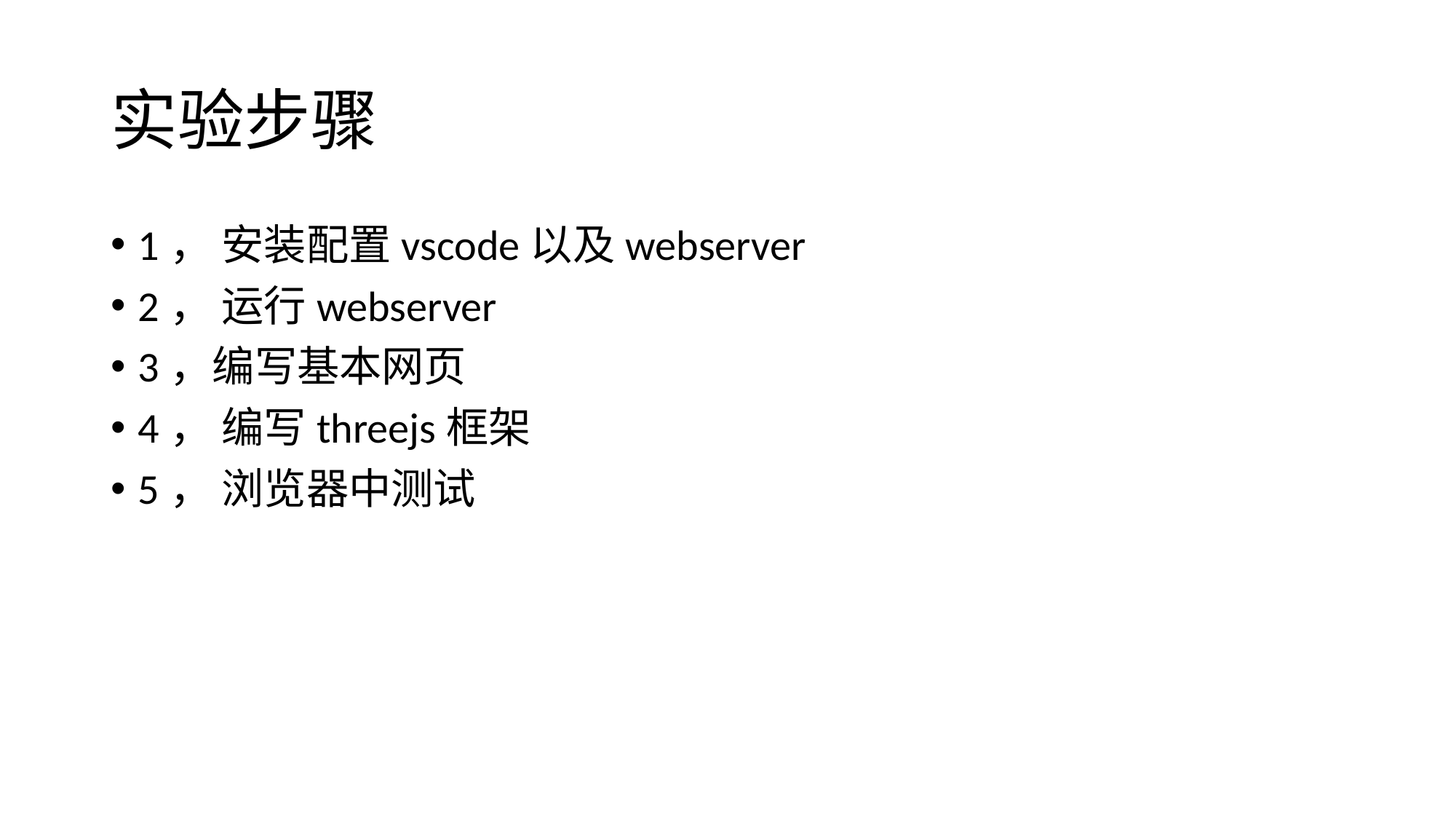

# 实验步骤
1， 安装配置vscode以及webserver
2， 运行webserver
3，编写基本网页
4， 编写threejs框架
5， 浏览器中测试